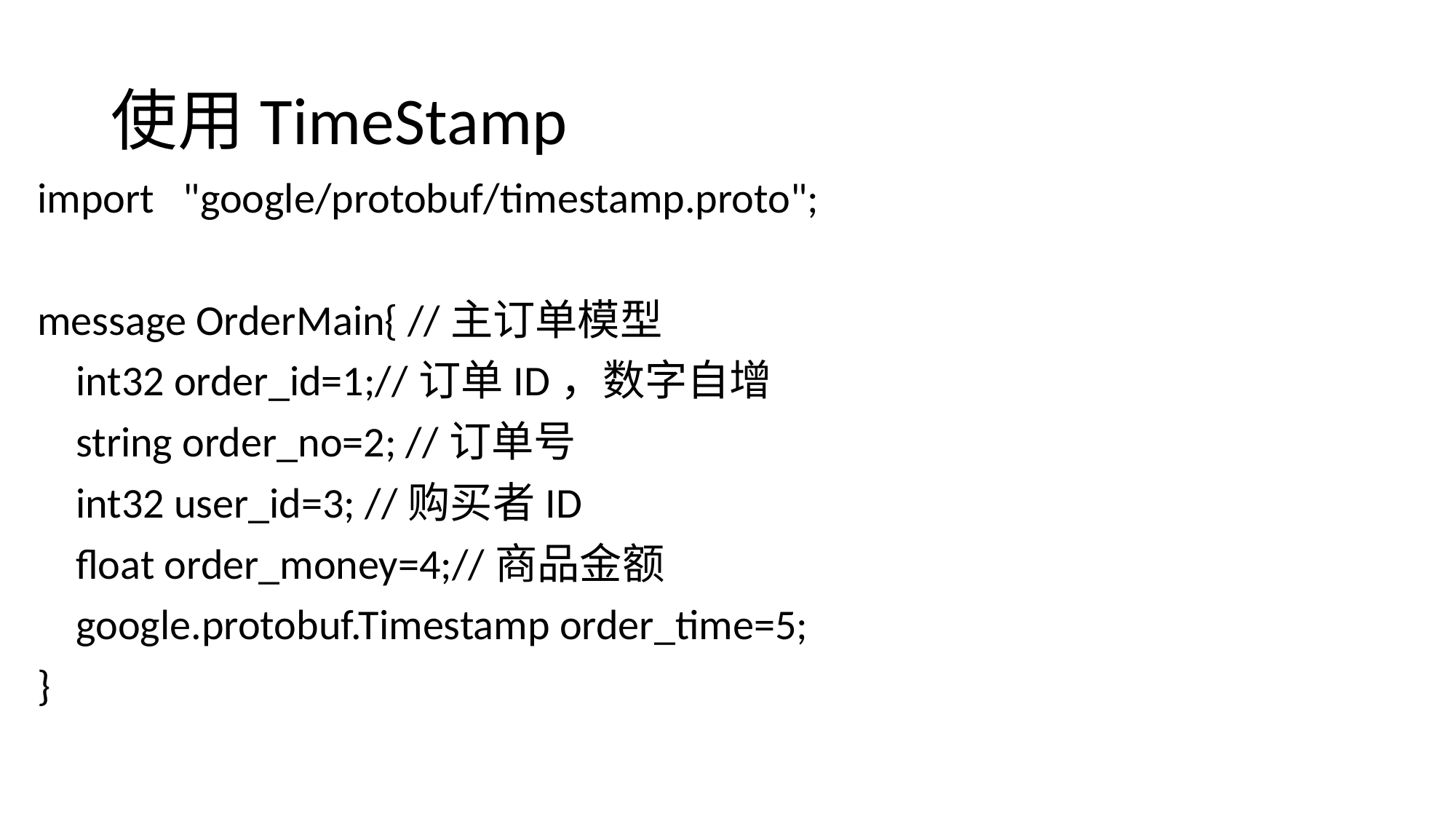

# 使用TimeStamp
import   "google/protobuf/timestamp.proto";

message OrderMain{ //主订单模型
    int32 order_id=1;//订单ID，数字自增
    string order_no=2; //订单号
    int32 user_id=3; //购买者ID
    float order_money=4;//商品金额
    google.protobuf.Timestamp order_time=5;
}